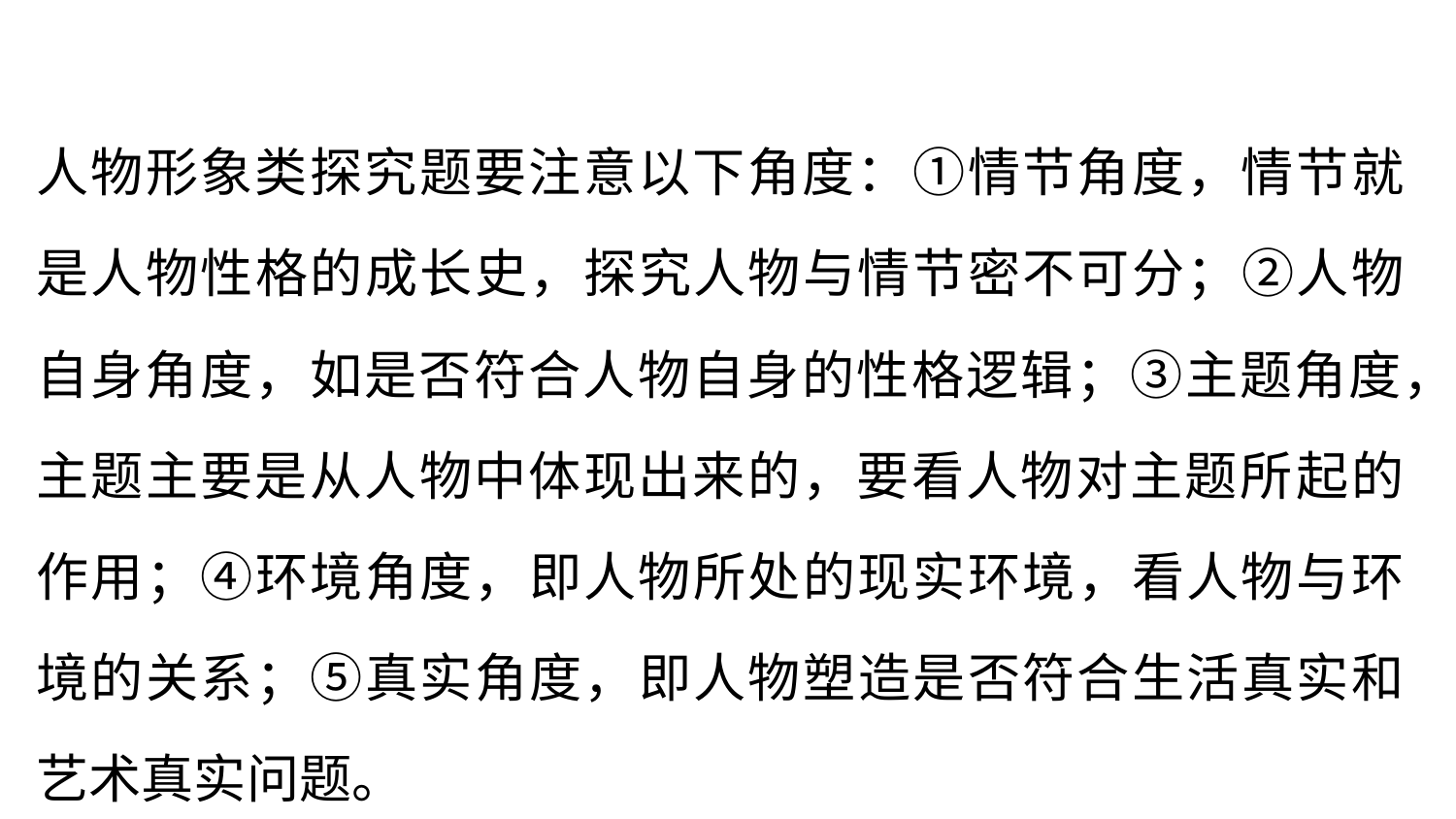

人物形象类探究题要注意以下角度：①情节角度，情节就是人物性格的成长史，探究人物与情节密不可分；②人物自身角度，如是否符合人物自身的性格逻辑；③主题角度，主题主要是从人物中体现出来的，要看人物对主题所起的作用；④环境角度，即人物所处的现实环境，看人物与环境的关系；⑤真实角度，即人物塑造是否符合生活真实和艺术真实问题。